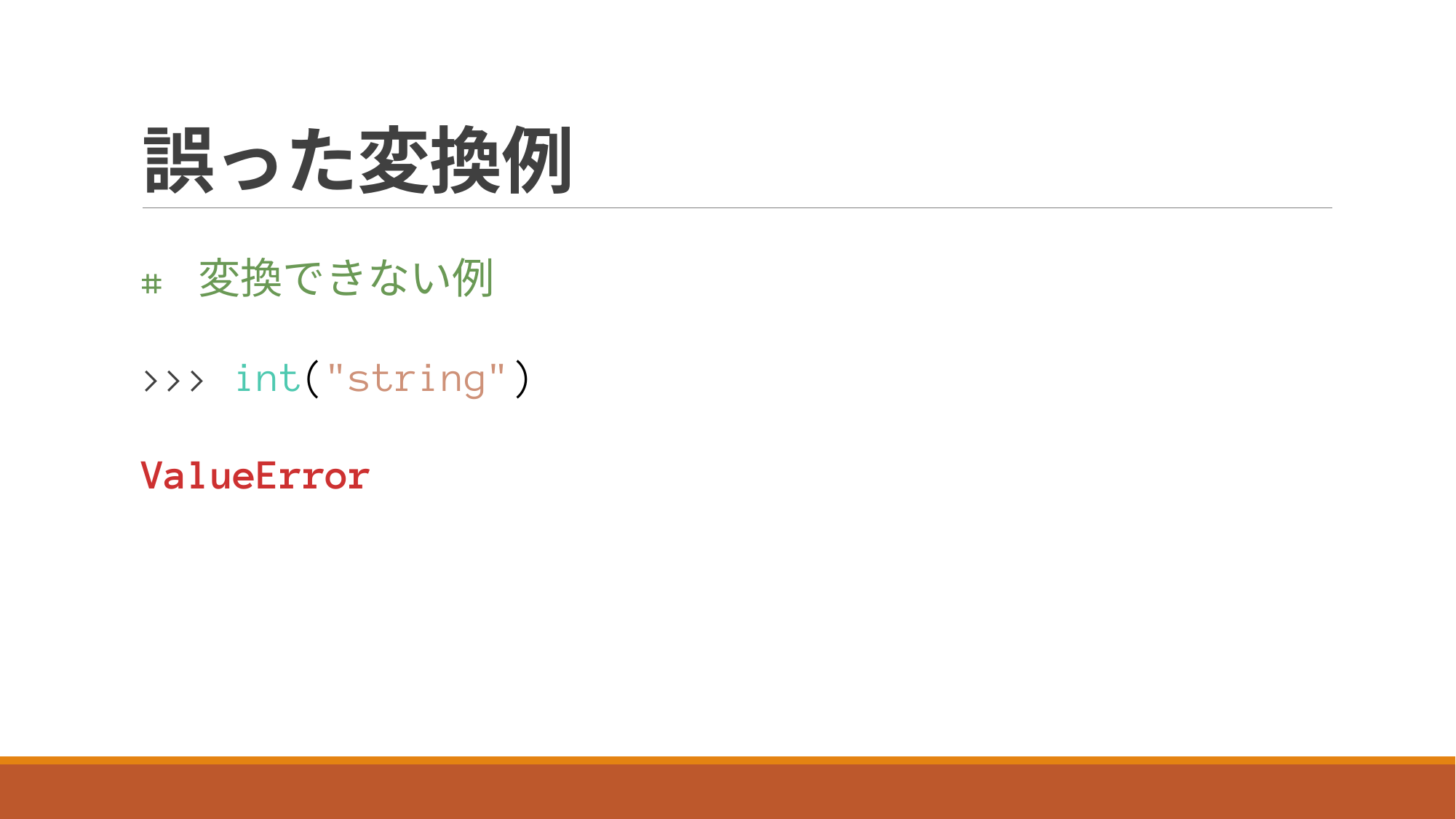

# 誤った変換例
# 変換できない例
>>> int("string")
ValueError